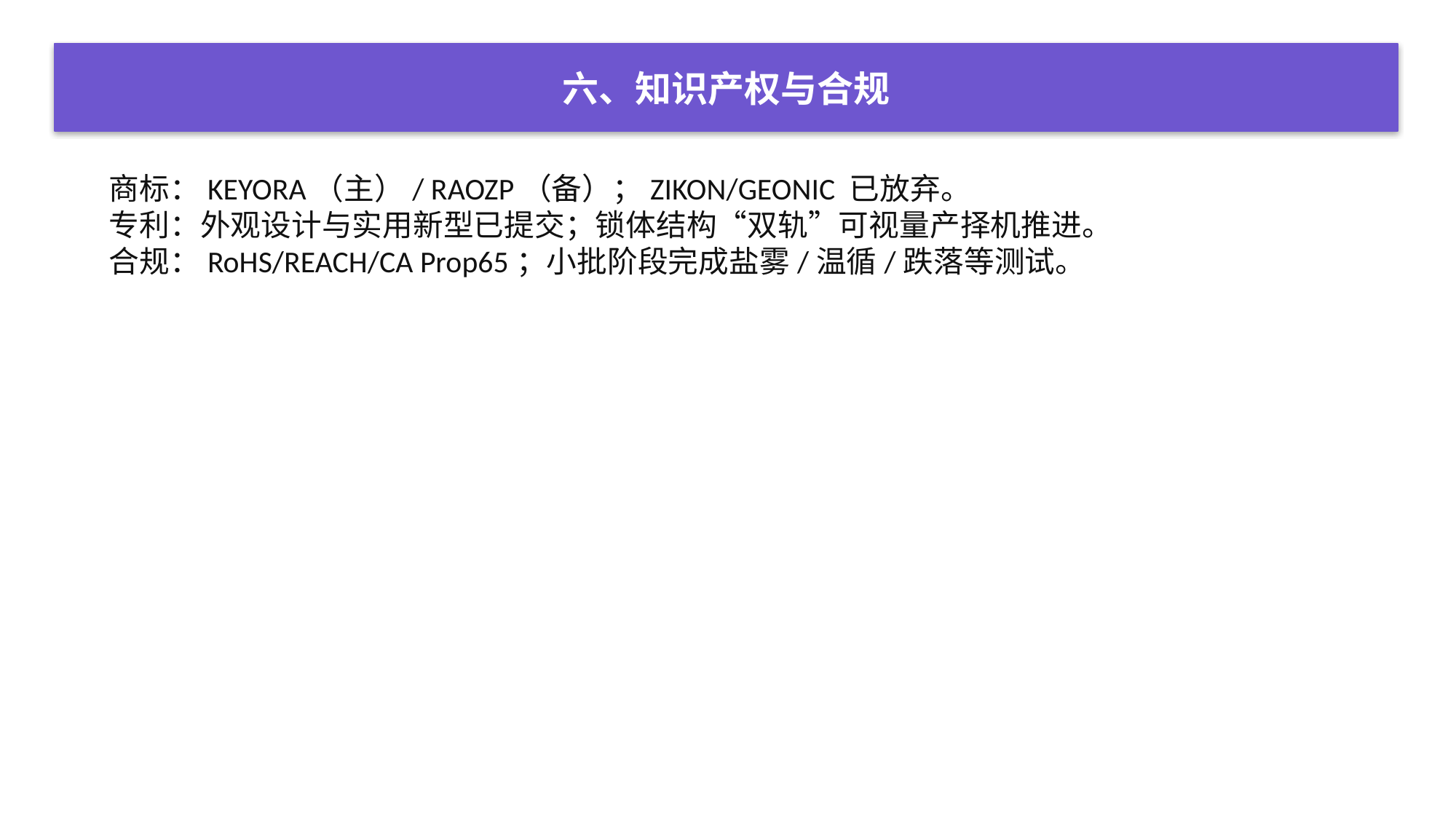

六、知识产权与合规
商标：KEYORA（主）/ RAOZP（备）；ZIKON/GEONIC 已放弃。
专利：外观设计与实用新型已提交；锁体结构“双轨”可视量产择机推进。
合规：RoHS/REACH/CA Prop65；小批阶段完成盐雾/温循/跌落等测试。